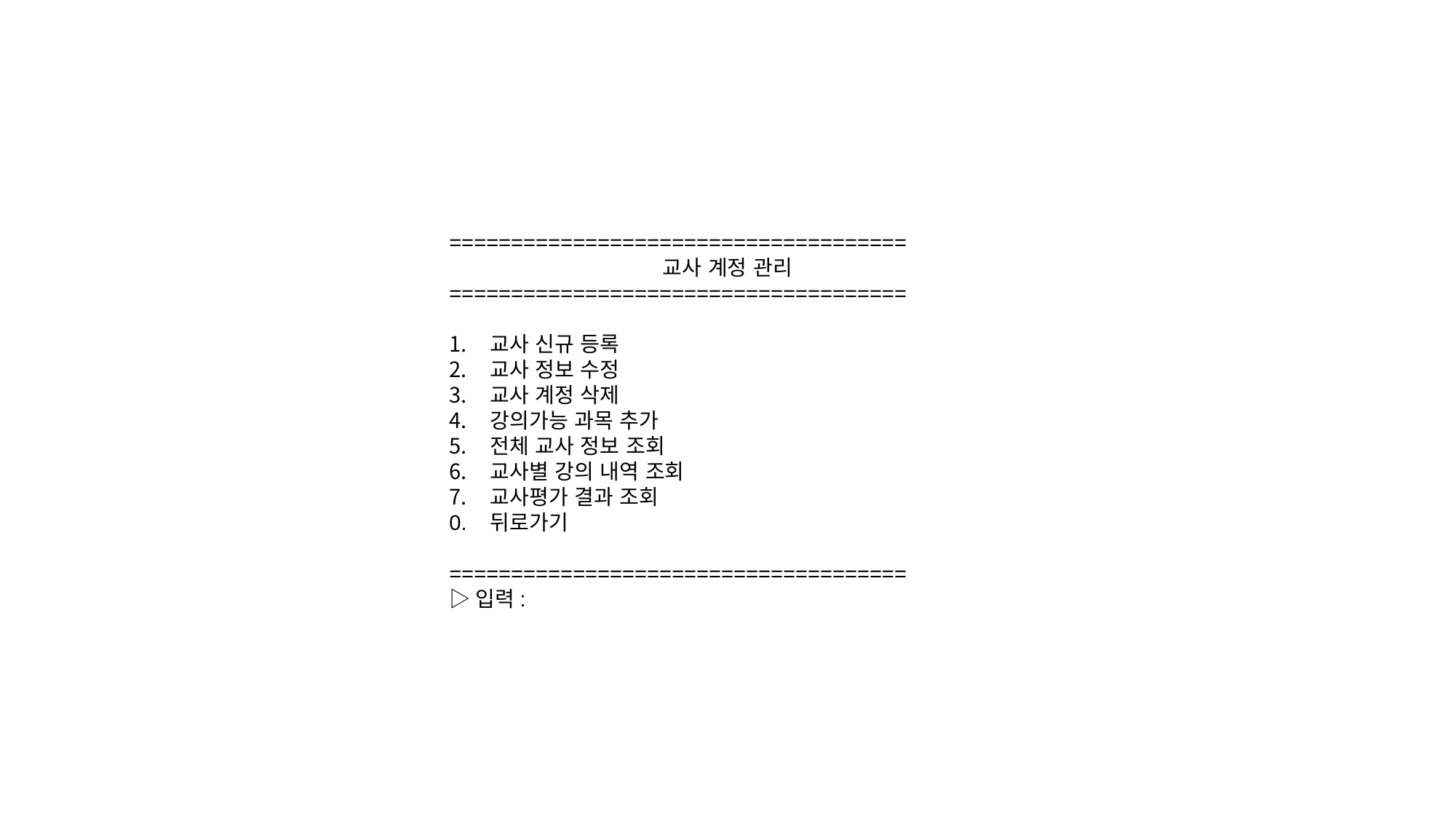

=====================================
교사 계정 관리
=====================================

교사 신규 등록
교사 정보 수정
교사 계정 삭제
강의가능 과목 추가
전체 교사 정보 조회
교사별 강의 내역 조회
교사평가 결과 조회
0.   뒤로가기

=====================================
▷입력: